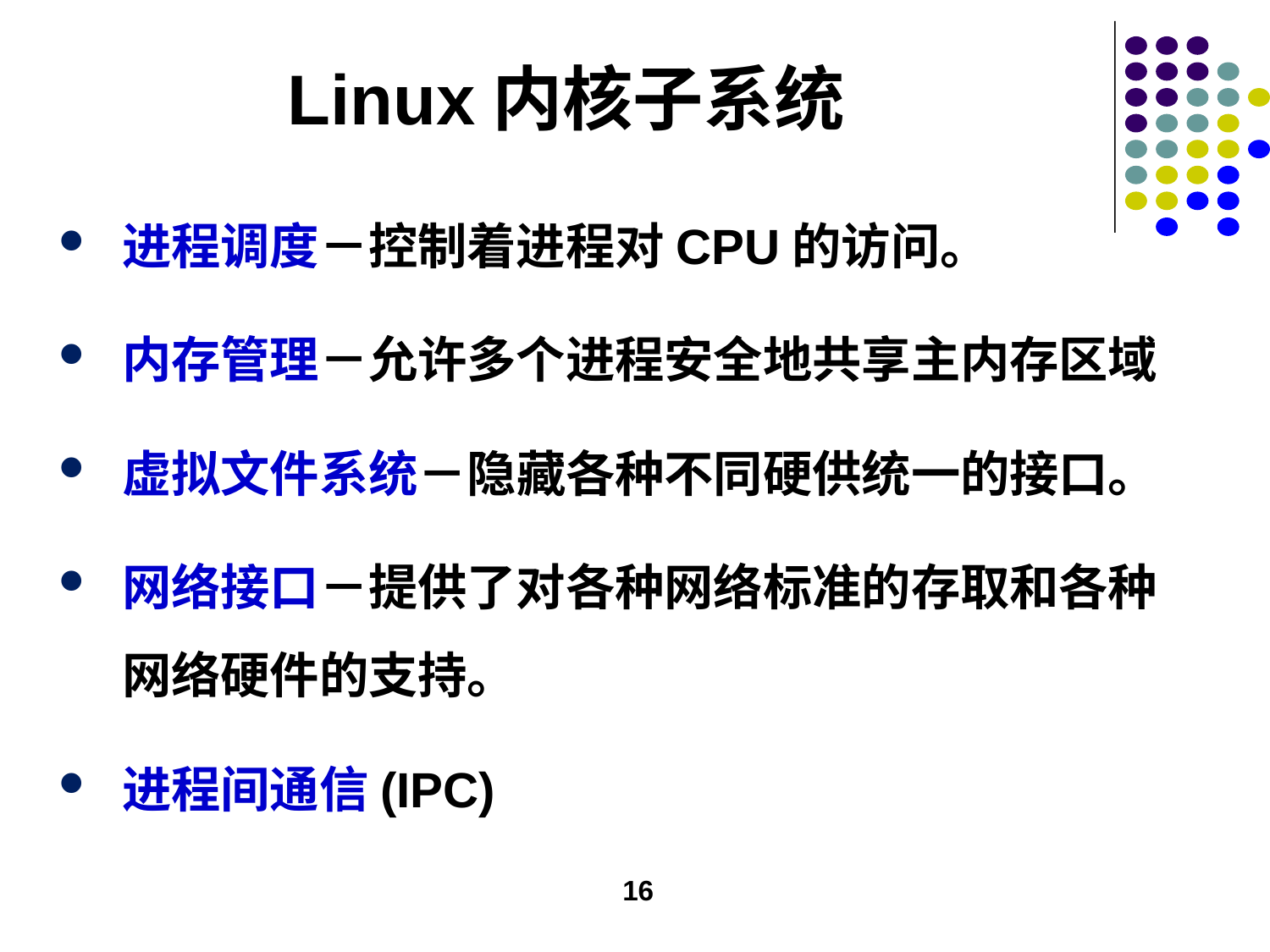

Linux内核子系统
进程调度－控制着进程对CPU的访问。
内存管理－允许多个进程安全地共享主内存区域
虚拟文件系统－隐藏各种不同硬供统一的接口。
网络接口－提供了对各种网络标准的存取和各种网络硬件的支持。
进程间通信(IPC)－ 支持进程间各种通信机制，包括共享内存、消息队列及管道等。

16